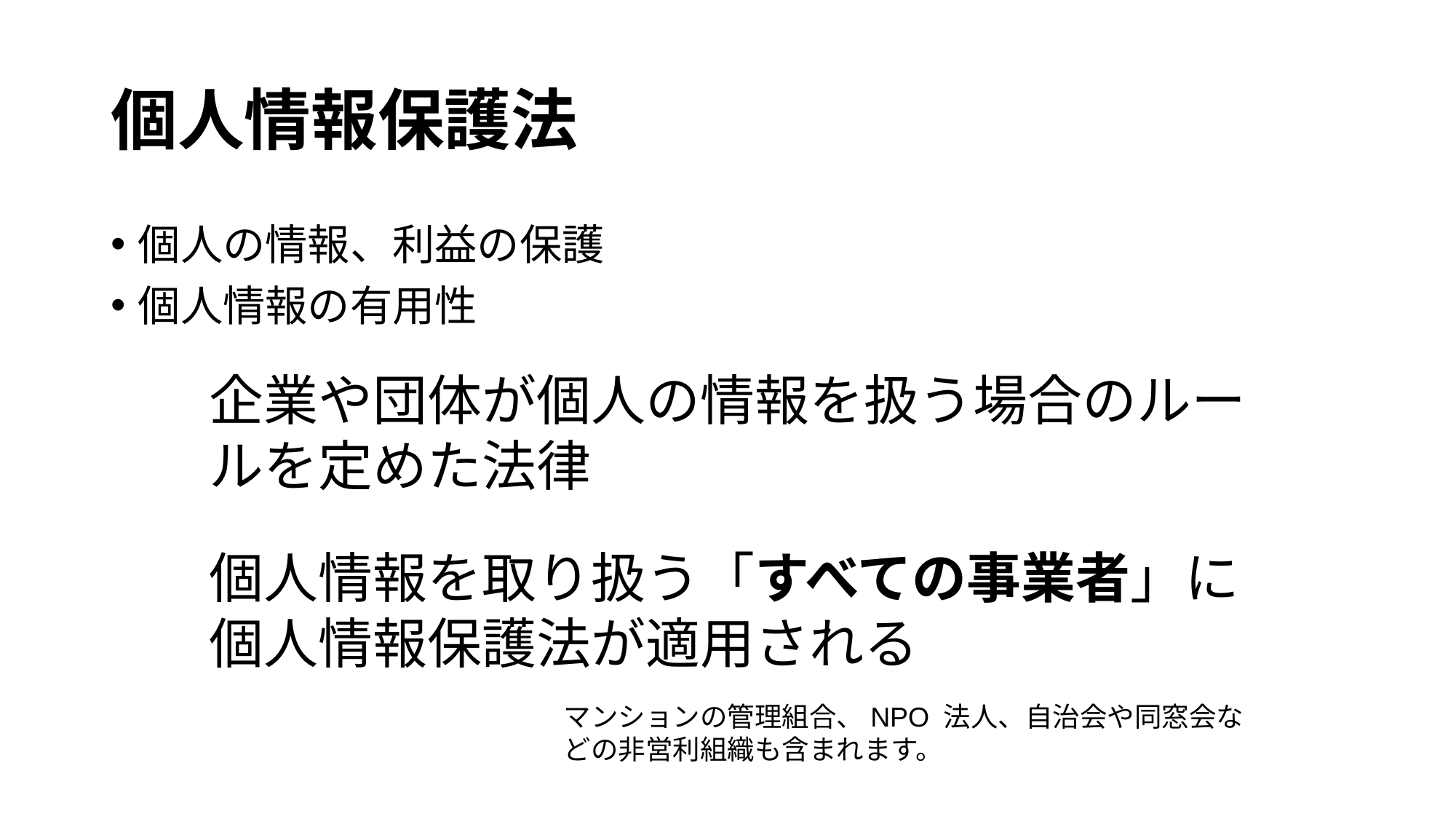

# 個人情報保護法
個人の情報、利益の保護
個人情報の有用性
企業や団体が個人の情報を扱う場合のルールを定めた法律
個人情報を取り扱う「すべての事業者」に個人情報保護法が適用される
マンションの管理組合、NPO 法人、自治会や同窓会などの非営利組織も含まれます。